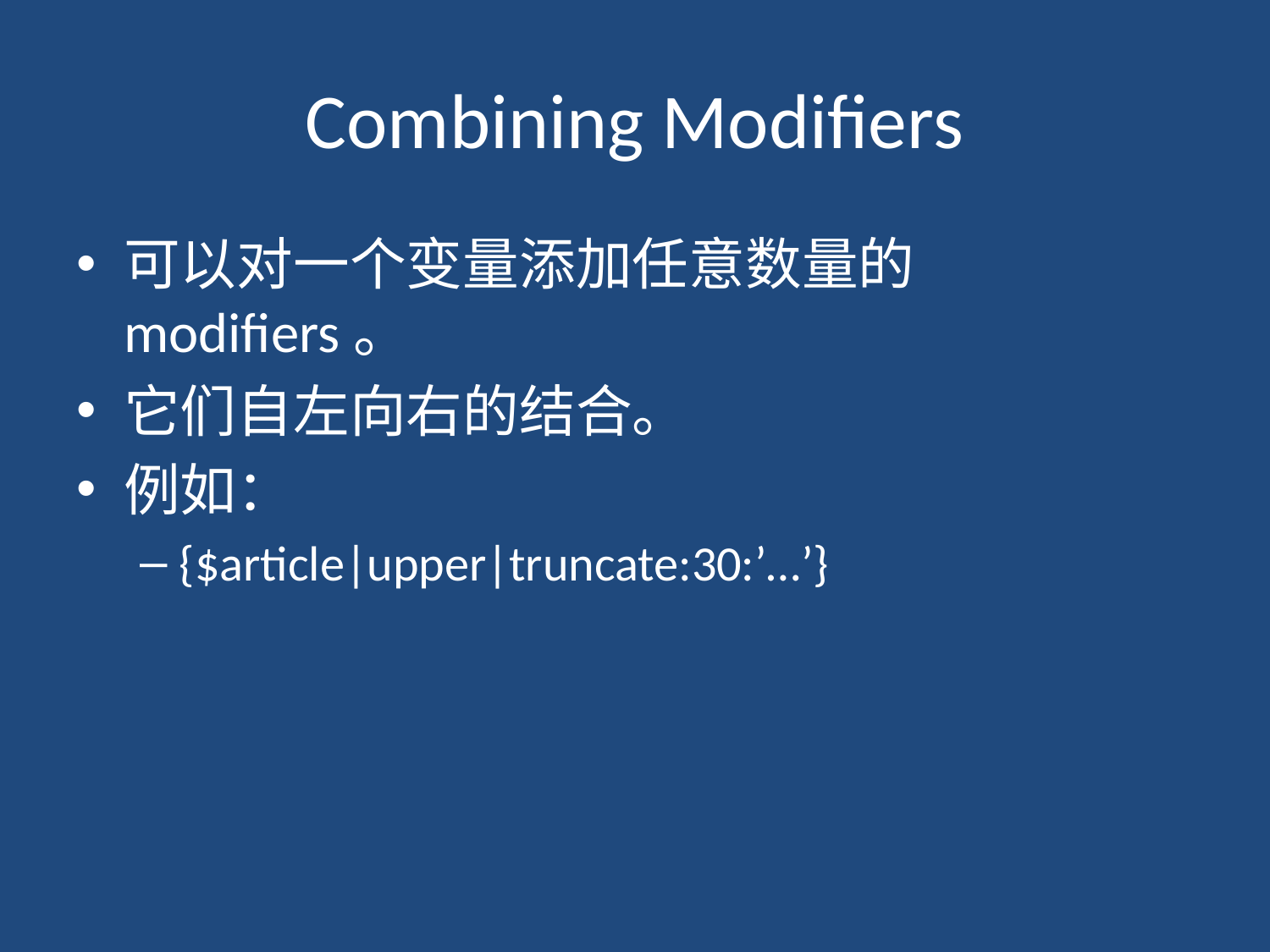

# Combining Modifiers
可以对一个变量添加任意数量的modifiers。
它们自左向右的结合。
例如：
{$article|upper|truncate:30:’…’}